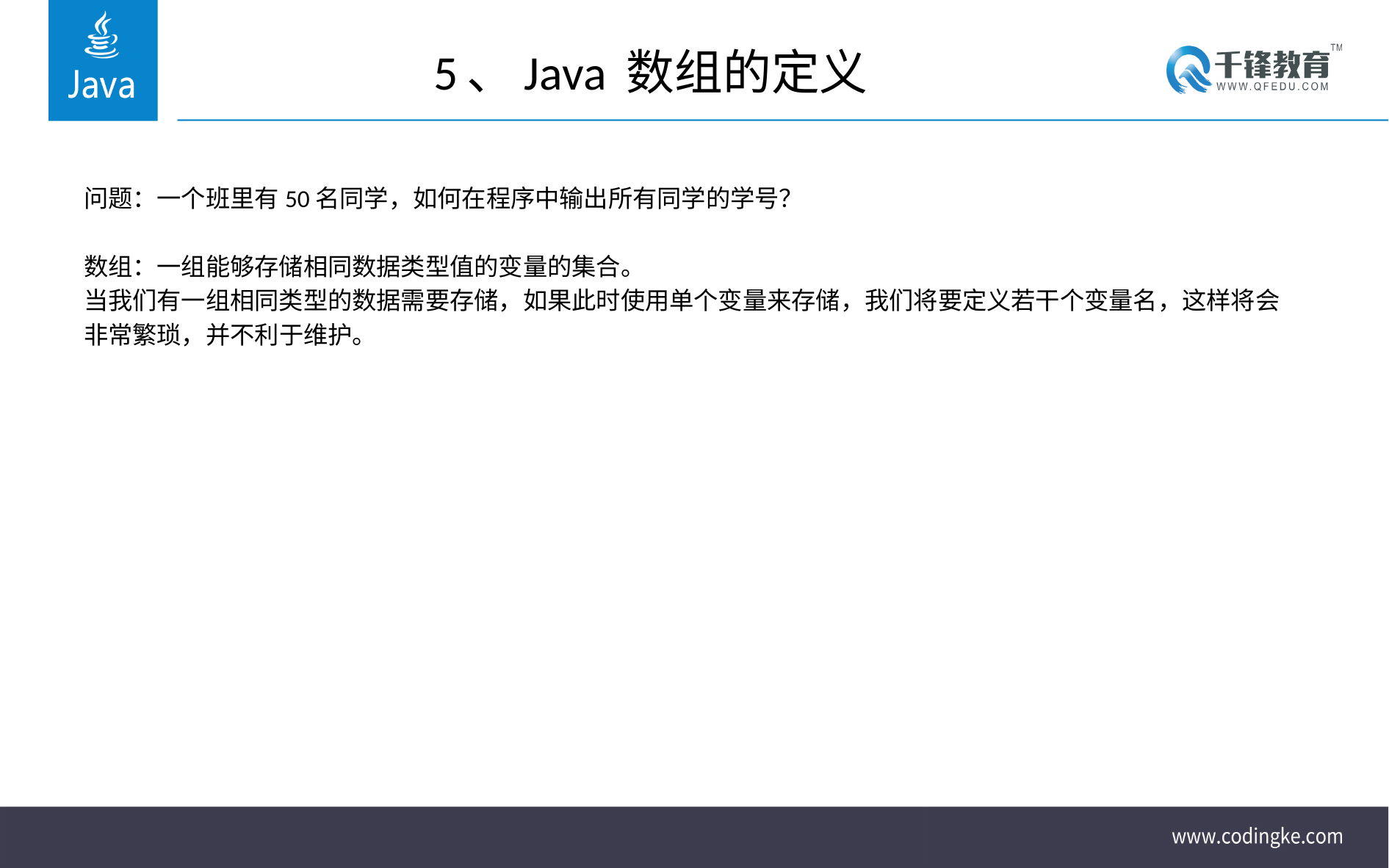

# 5、Java 数组的定义
问题：一个班里有50名同学，如何在程序中输出所有同学的学号？

数组：一组能够存储相同数据类型值的变量的集合。
当我们有一组相同类型的数据需要存储，如果此时使用单个变量来存储，我们将要定义若干个变量名，这样将会
非常繁琐，并不利于维护。